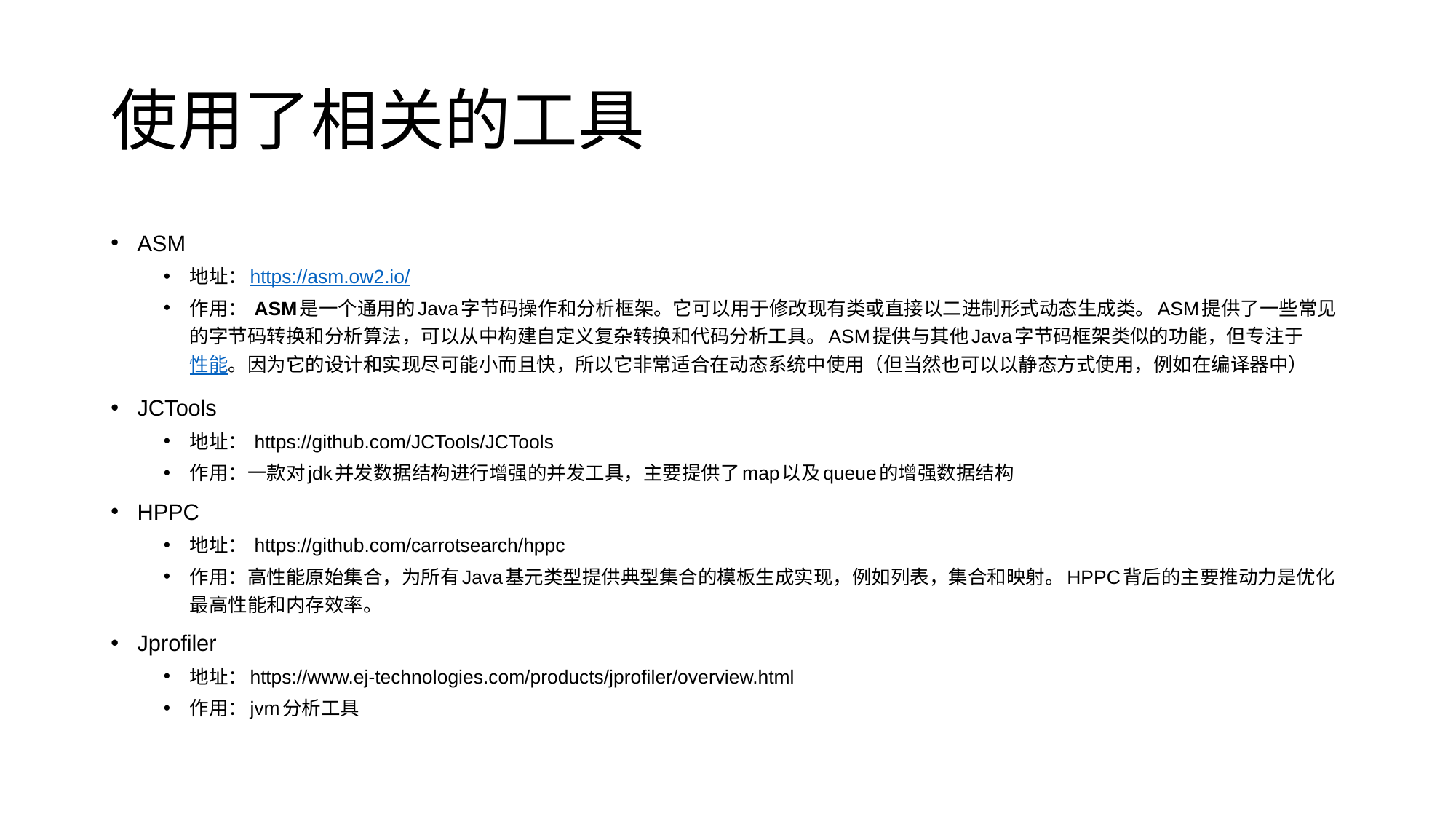

# 使用了相关的工具
ASM
地址：https://asm.ow2.io/
作用： ASM是一个通用的Java字节码操作和分析框架。它可以用于修改现有类或直接以二进制形式动态生成类。ASM提供了一些常见的字节码转换和分析算法，可以从中构建自定义复杂转换和代码分析工具。ASM提供与其他Java字节码框架类似的功能，但专注于 性能。因为它的设计和实现尽可能小而且快，所以它非常适合在动态系统中使用（但当然也可以以静态方式使用，例如在编译器中）
JCTools
地址： https://github.com/JCTools/JCTools
作用：一款对jdk并发数据结构进行增强的并发工具，主要提供了map以及queue的增强数据结构
HPPC
地址： https://github.com/carrotsearch/hppc
作用：高性能原始集合，为所有Java基元类型提供典型集合的模板生成实现，例如列表，集合和映射。HPPC背后的主要推动力是优化最高性能和内存效率。
Jprofiler
地址：https://www.ej-technologies.com/products/jprofiler/overview.html
作用：jvm分析工具